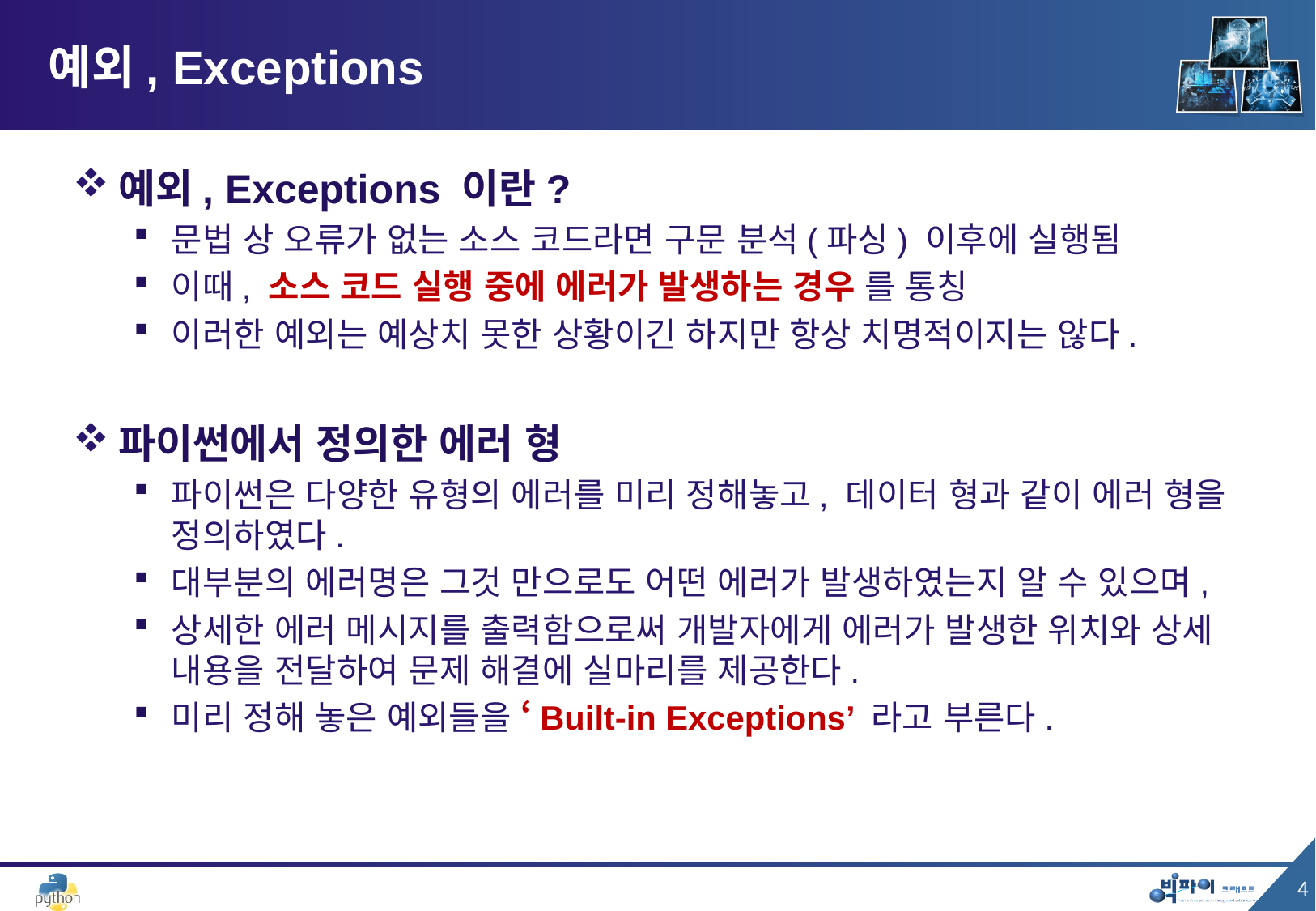

# 예외, Exceptions
예외, Exceptions 이란?
문법 상 오류가 없는 소스 코드라면 구문 분석(파싱) 이후에 실행됨
이때, 소스 코드 실행 중에 에러가 발생하는 경우 를 통칭
이러한 예외는 예상치 못한 상황이긴 하지만 항상 치명적이지는 않다.

파이썬에서 정의한 에러 형
파이썬은 다양한 유형의 에러를 미리 정해놓고, 데이터 형과 같이 에러 형을 정의하였다.
대부분의 에러명은 그것 만으로도 어떤 에러가 발생하였는지 알 수 있으며,
상세한 에러 메시지를 출력함으로써 개발자에게 에러가 발생한 위치와 상세 내용을 전달하여 문제 해결에 실마리를 제공한다.
미리 정해 놓은 예외들을 ‘Built-in Exceptions’ 라고 부른다.